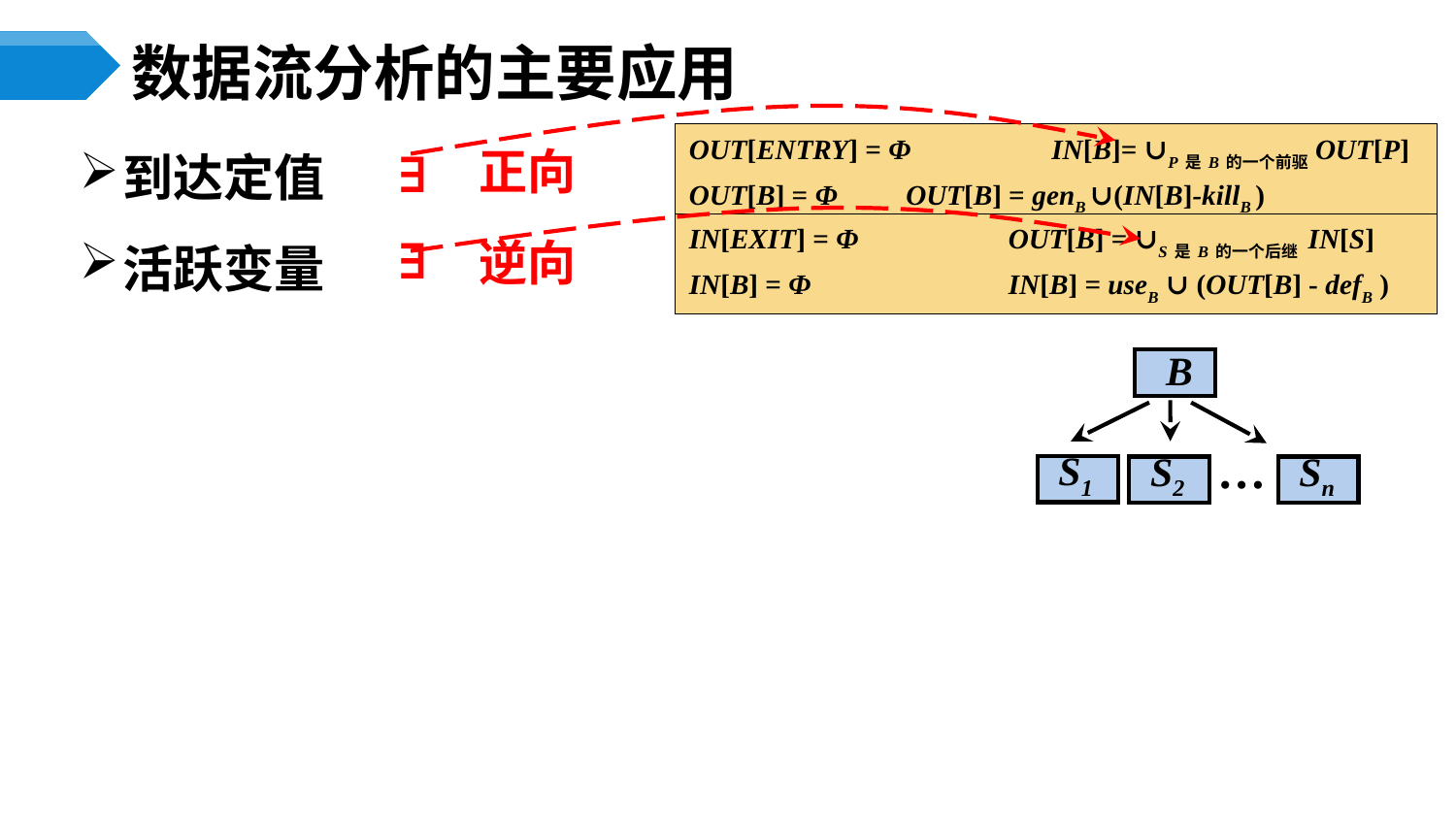

# 数据流分析的主要应用

OUT[ENTRY] = Φ	    IN[B]= ∪P是B的一个前驱OUT[P]
OUT[B] = Φ	    OUT[B] = genB ∪(IN[B]-killB )
正向
到达定值
活跃变量

∃

IN[EXIT] = Φ	    OUT[B] = ∪S是B的一个后继 IN[S]
IN[B] = Φ		    IN[B] = useB ∪ (OUT[B] - defB )
∃
逆向
  B

…
 S1
 S2
 Sn